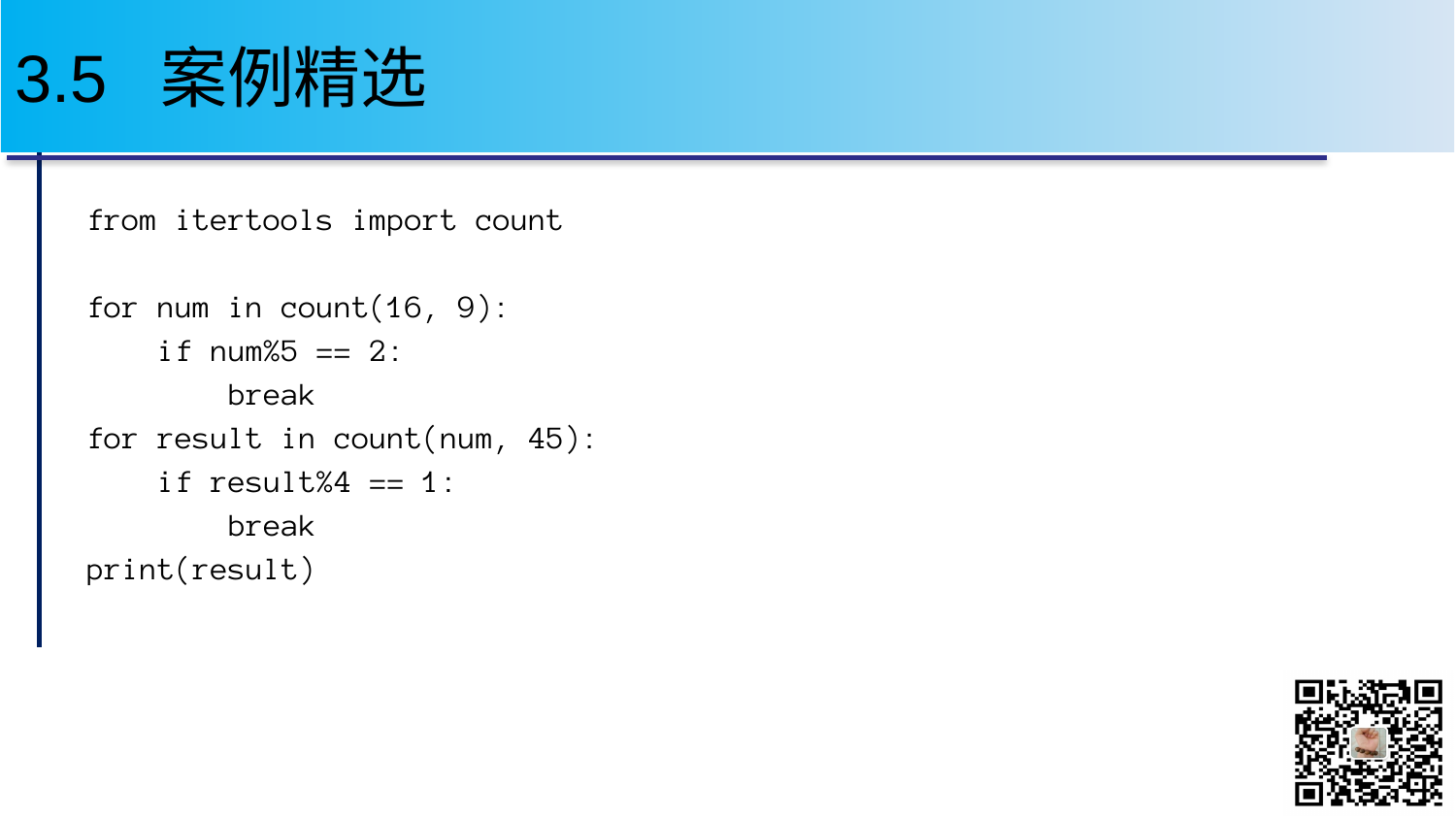

# 3.5  案例精选
from itertools import count

for num in count(16, 9):
    if num%5 == 2:
        break
for result in count(num, 45):
    if result%4 == 1:
        break
print(result)